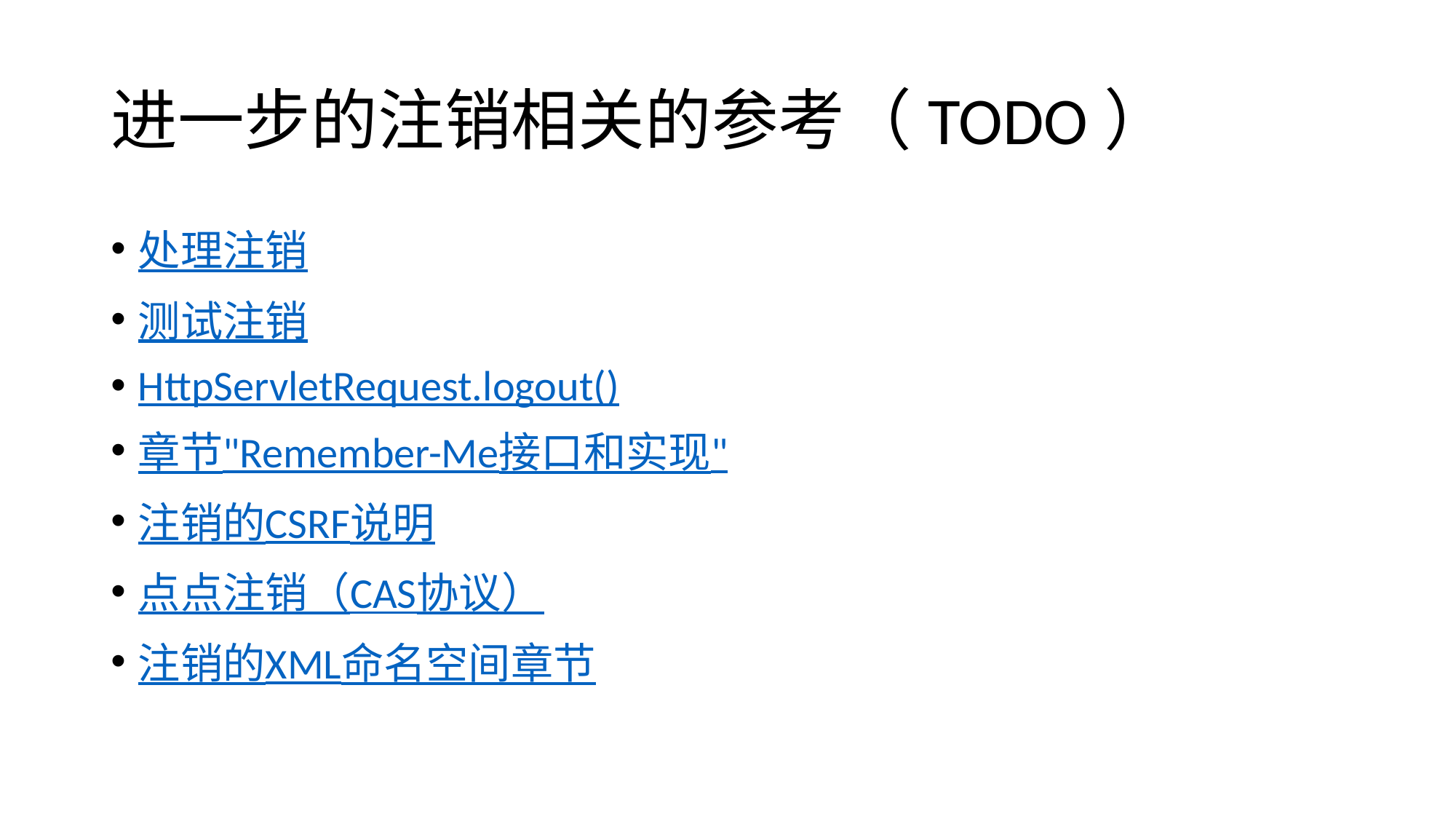

# 进一步的注销相关的参考（TODO）
处理注销
测试注销
HttpServletRequest.logout()
章节"Remember-Me接口和实现"
注销的CSRF说明
点点注销（CAS协议）
注销的XML命名空间章节